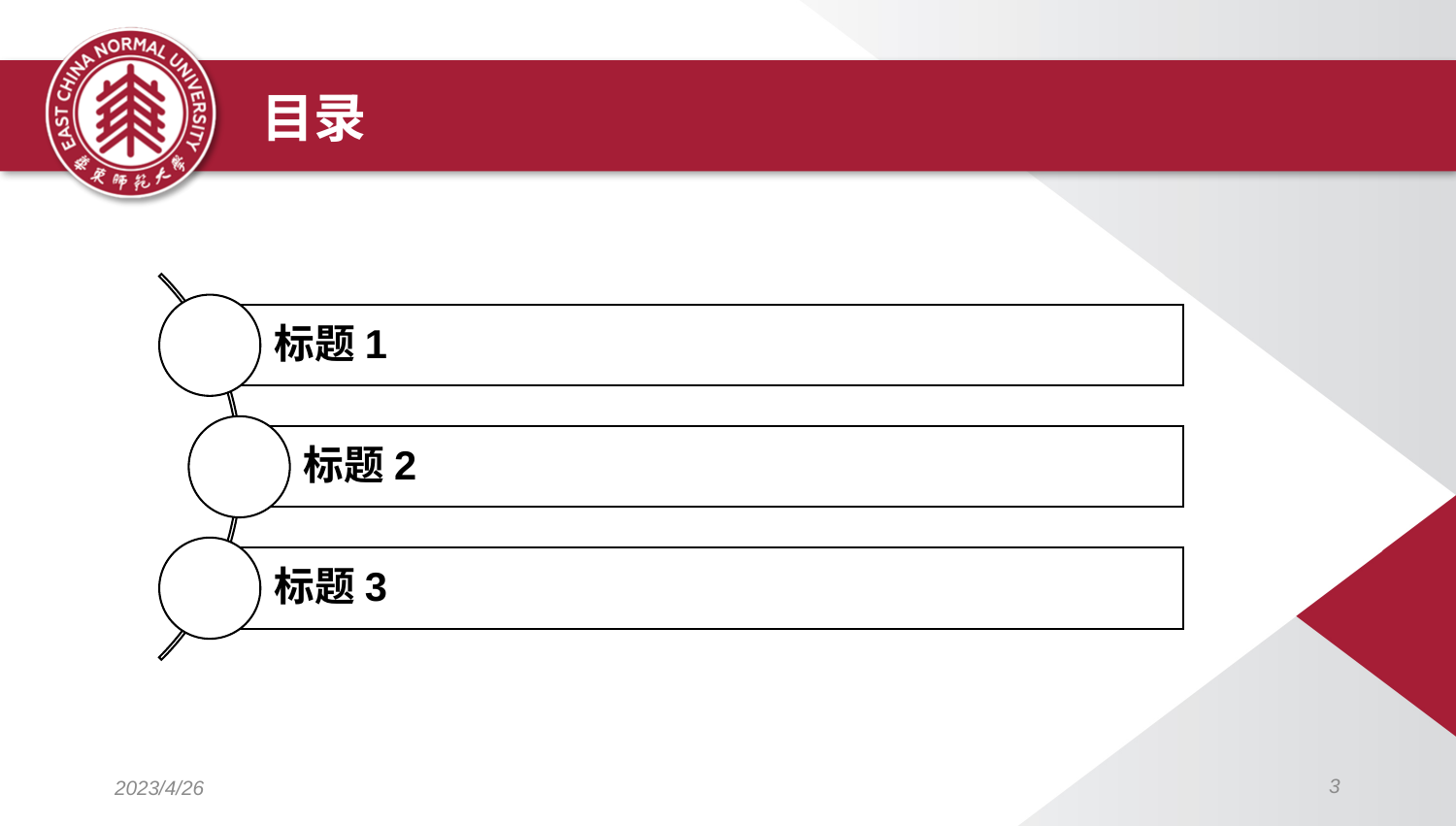

# 目录
标题1
标题2
标题3
3
2023/4/26